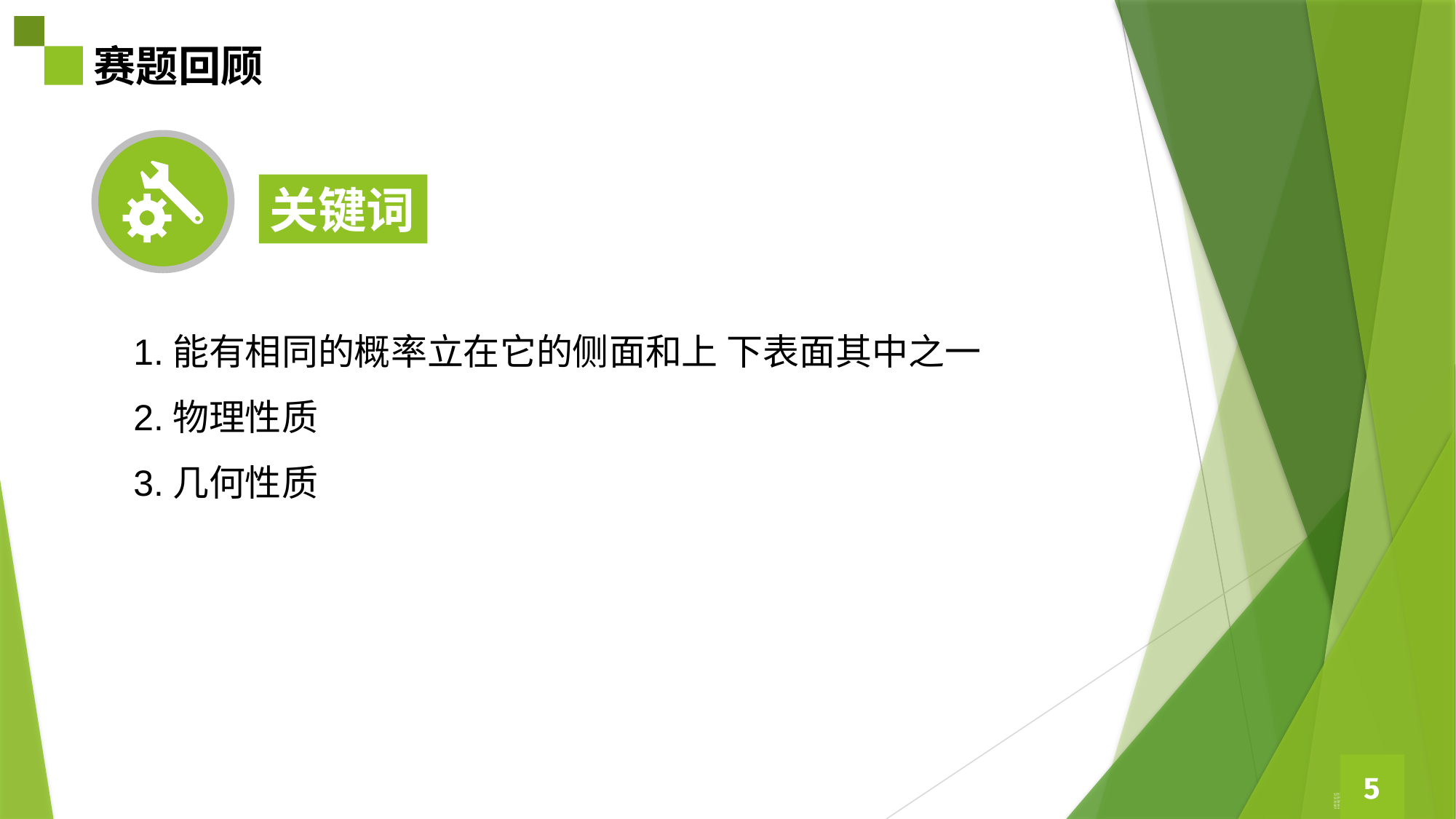

赛题回顾

关键词
1.能有相同的概率立在它的侧面和上 下表面其中之一
2.物理性质
3.几何性质
5